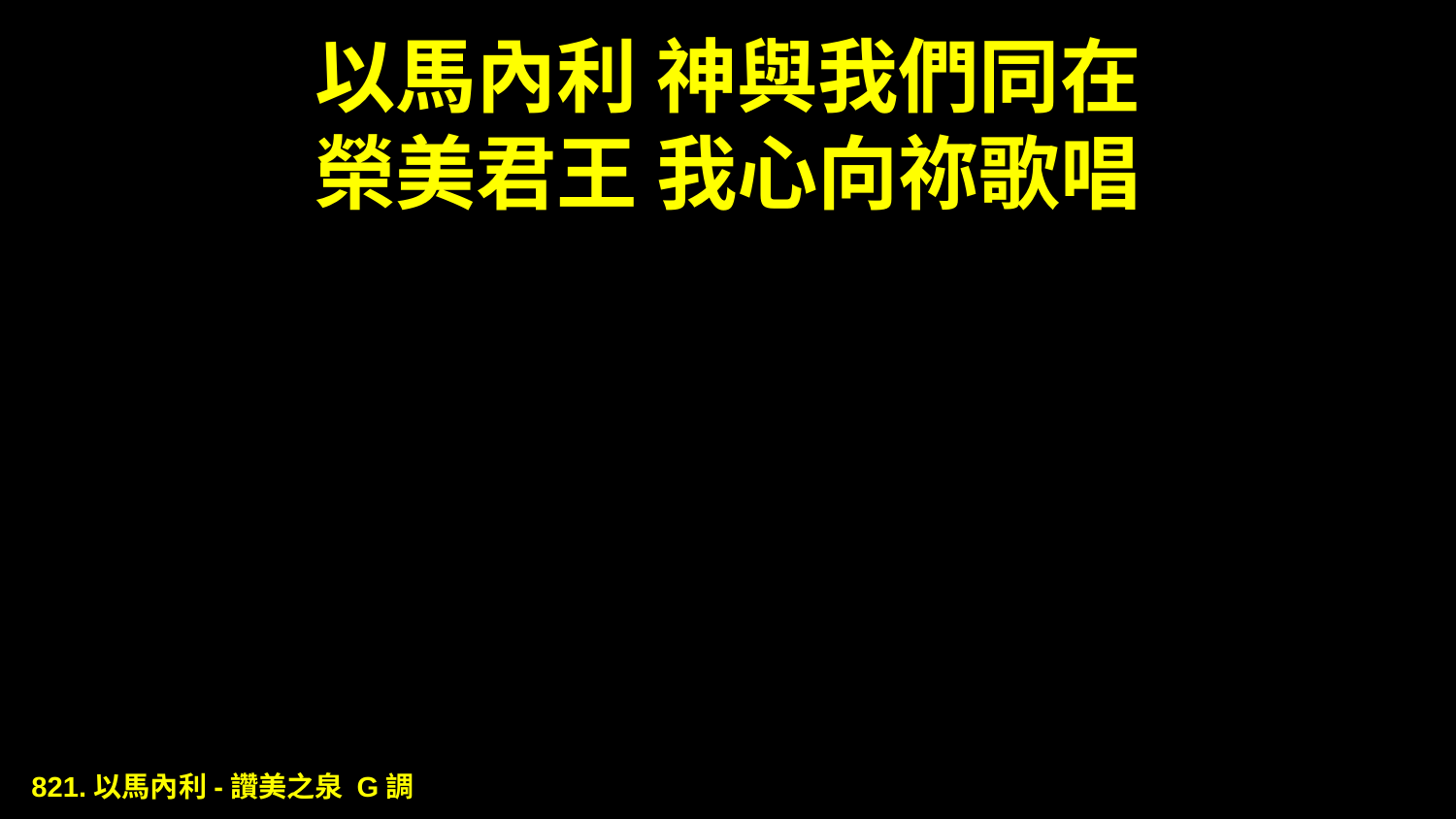

# 以馬內利 神與我們同在 榮美君王 我心向祢歌唱
821.以馬內利-讚美之泉 G調